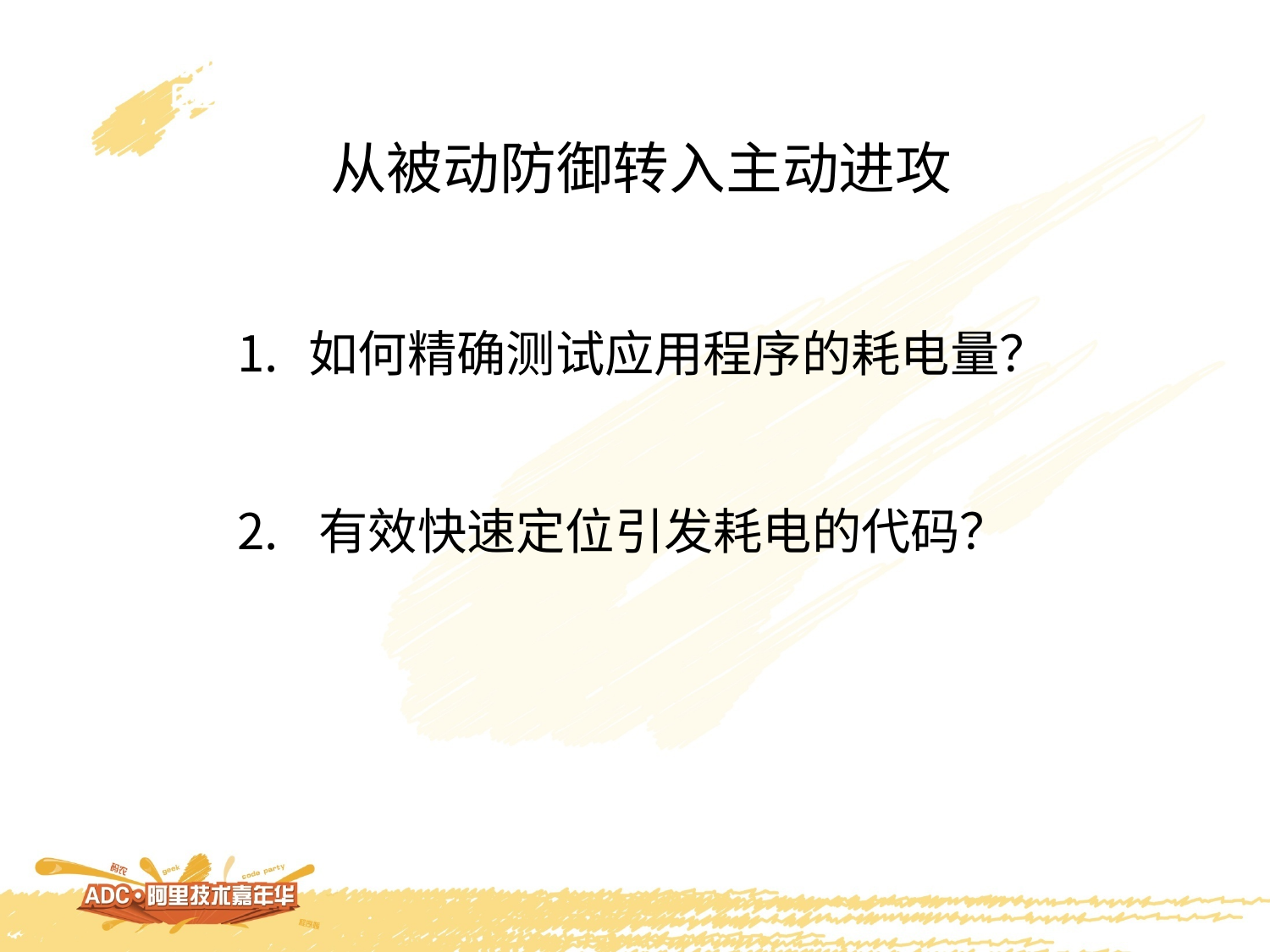

从被动防御转入主动进攻
如何精确测试应用程序的耗电量？

  有效快速定位引发耗电的代码？